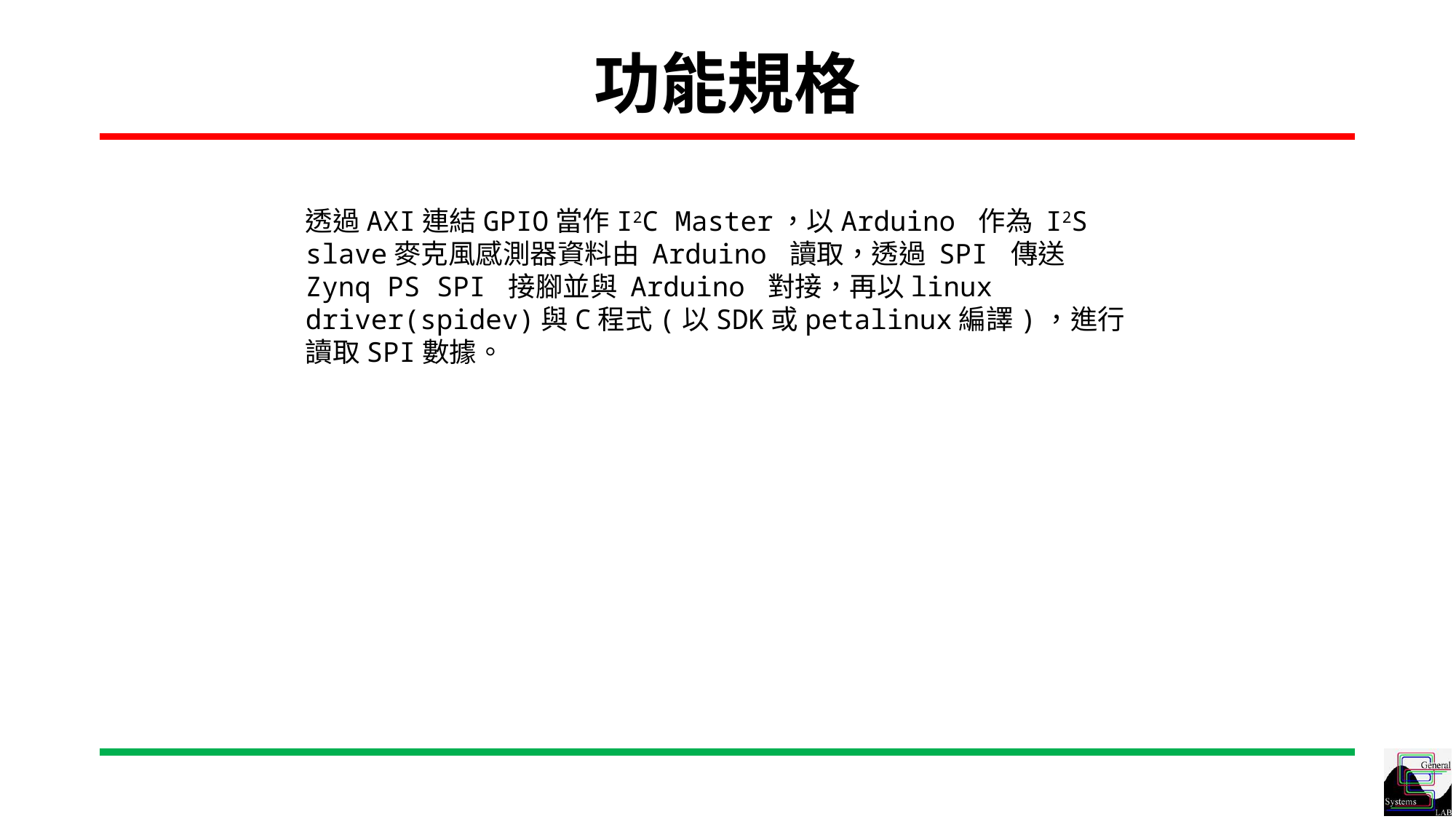

# 功能規格

透過AXI連結GPIO當作I2C Master，以Arduino 作為 I2S slave麥克風感測器資料由 Arduino 讀取，透過 SPI 傳送Zynq PS SPI 接腳並與 Arduino 對接，再以linux driver(spidev)與C程式(以SDK或petalinux編譯)，進行讀取SPI數據。